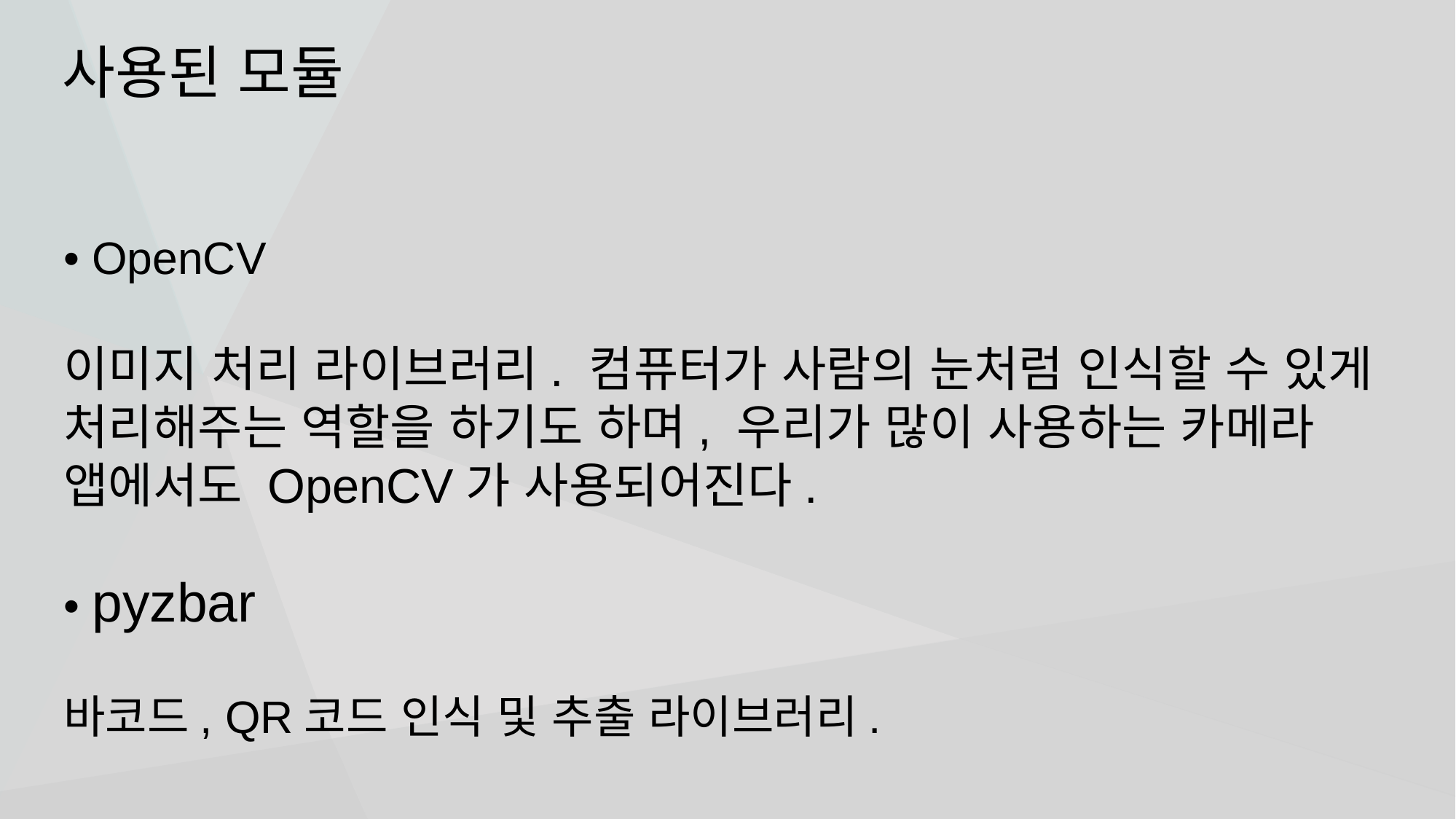

# 사용된 모듈
• OpenCV

이미지 처리 라이브러리. 컴퓨터가 사람의 눈처럼 인식할 수 있게 처리해주는 역할을 하기도 하며, 우리가 많이 사용하는 카메라 앱에서도 OpenCV가 사용되어진다.

• pyzbar

바코드, QR코드 인식 및 추출 라이브러리.